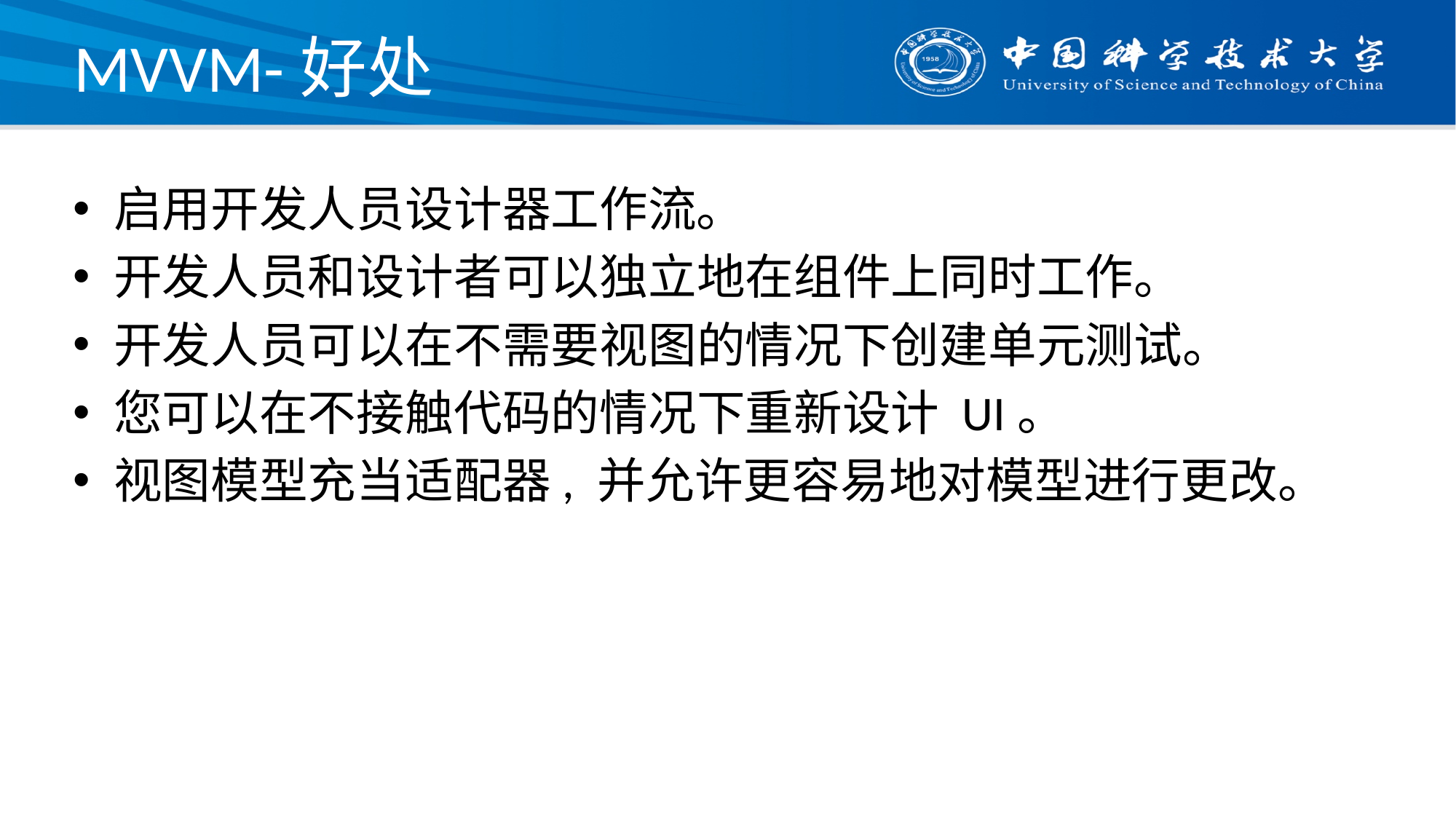

# MVVM-好处
启用开发人员设计器工作流。
开发人员和设计者可以独立地在组件上同时工作。
开发人员可以在不需要视图的情况下创建单元测试。
您可以在不接触代码的情况下重新设计 UI。
视图模型充当适配器, 并允许更容易地对模型进行更改。